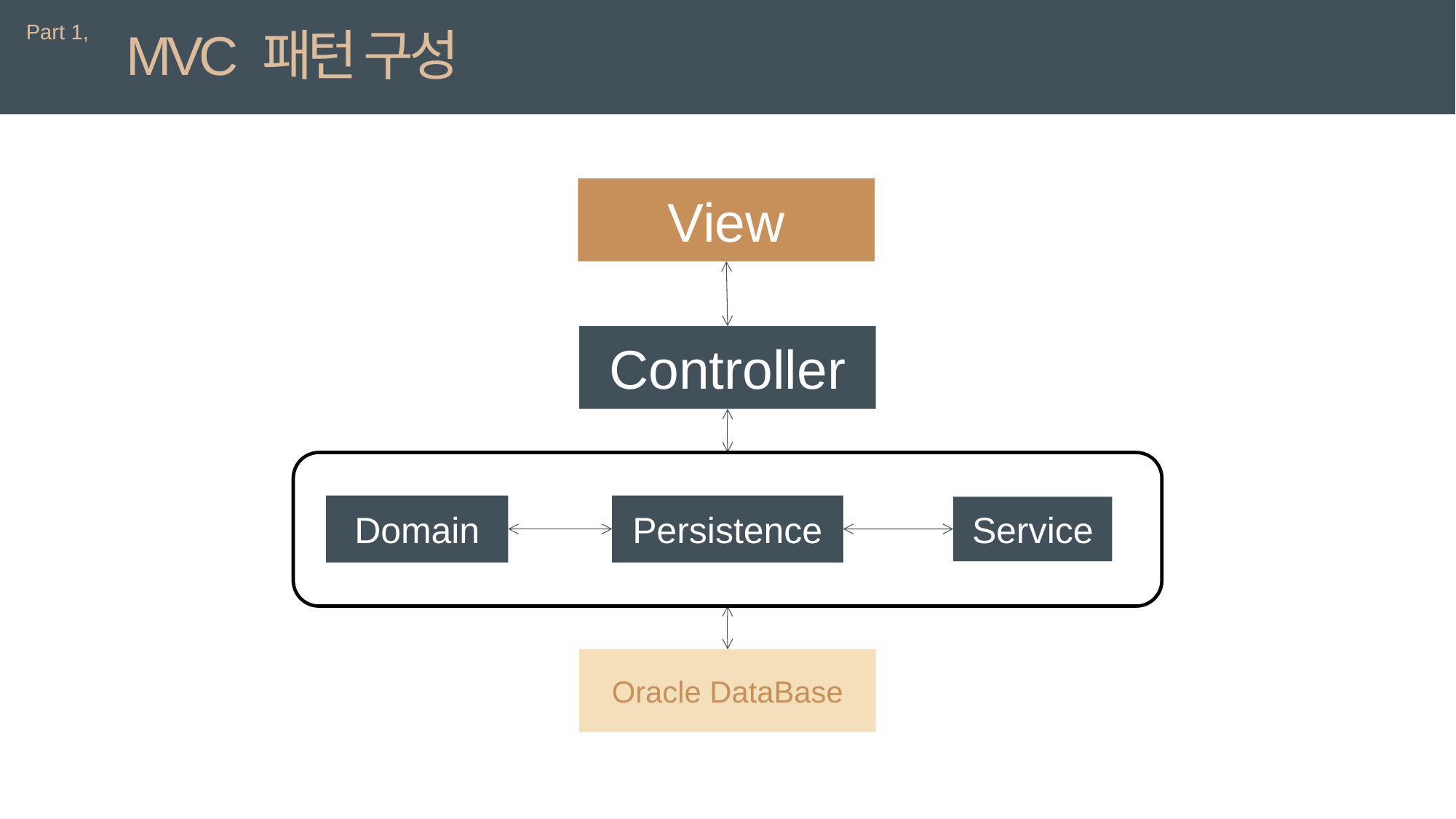

Part 1,
MVC 패턴 구성
View
Controller

Domain
Persistence
Service
Oracle DataBase